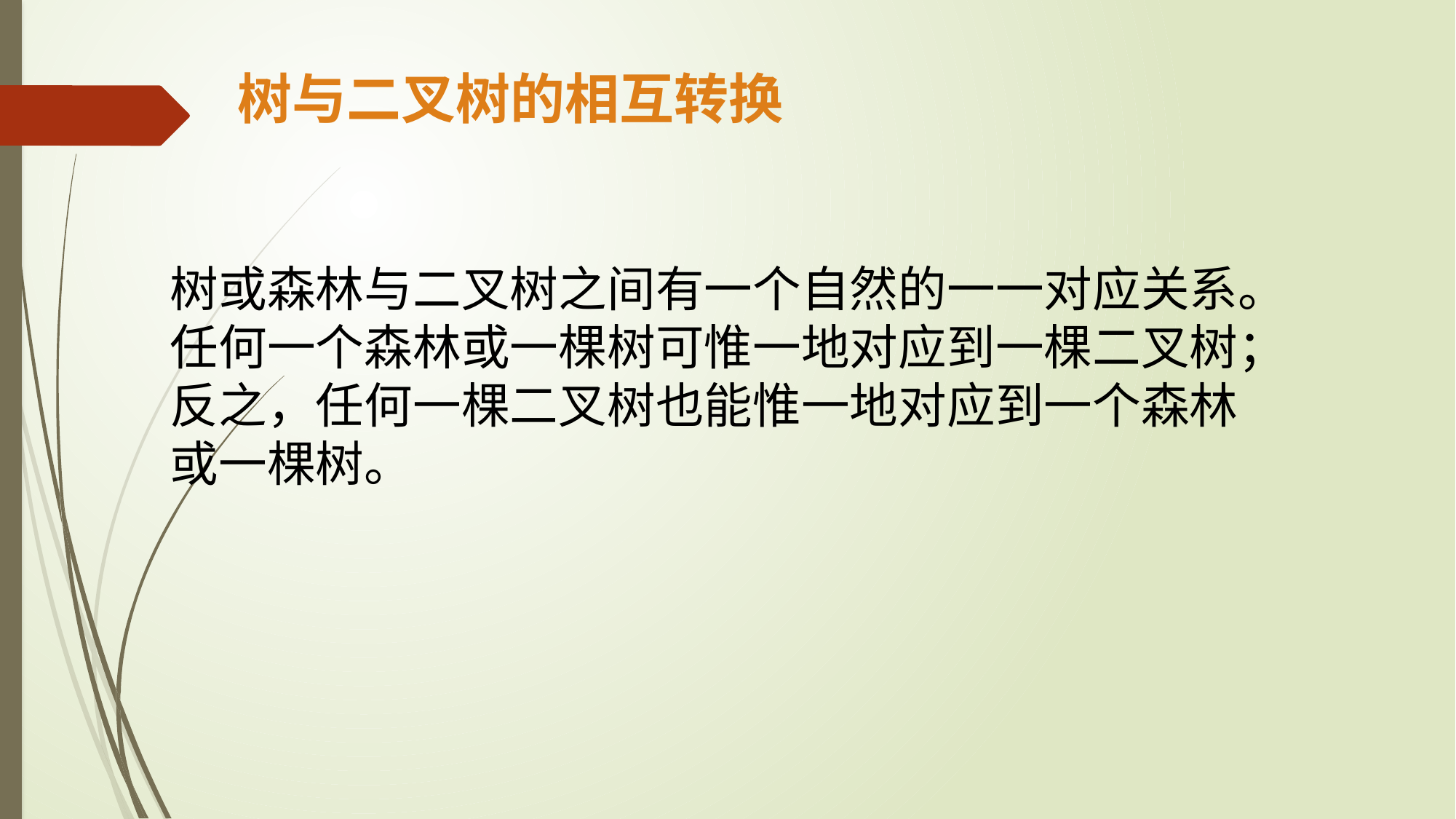

# 树与二叉树的相互转换
树或森林与二叉树之间有一个自然的一一对应关系。任何一个森林或一棵树可惟一地对应到一棵二叉树；反之，任何一棵二叉树也能惟一地对应到一个森林或一棵树。